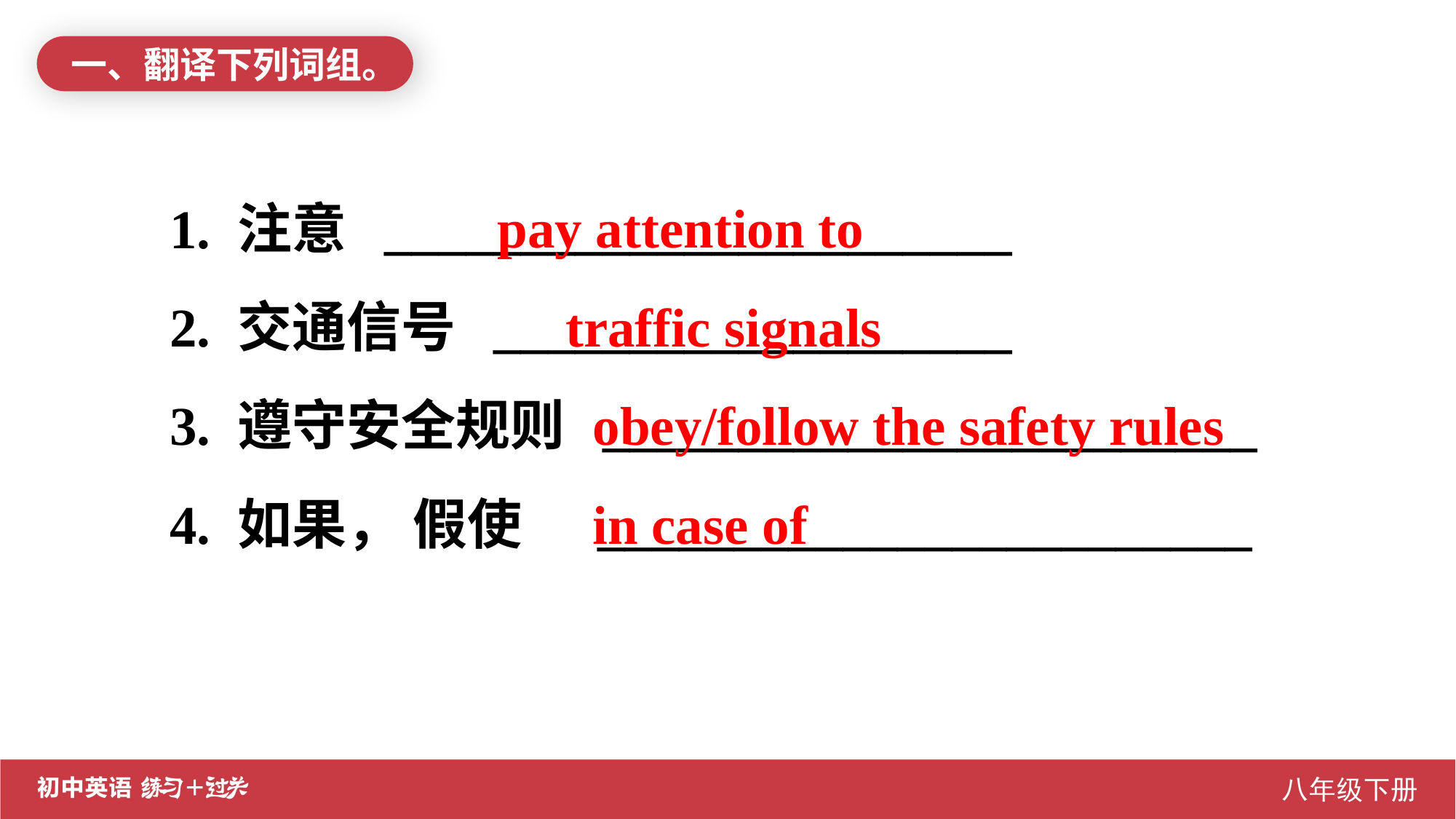

一、翻译下列词组。
  pay attention to
       traffic signals
         obey/follow the safety rules
         in case of

1. 注意  _______________________
2. 交通信号  ___________________
3. 遵守安全规则  ________________________
4. 如果， 假使     ________________________